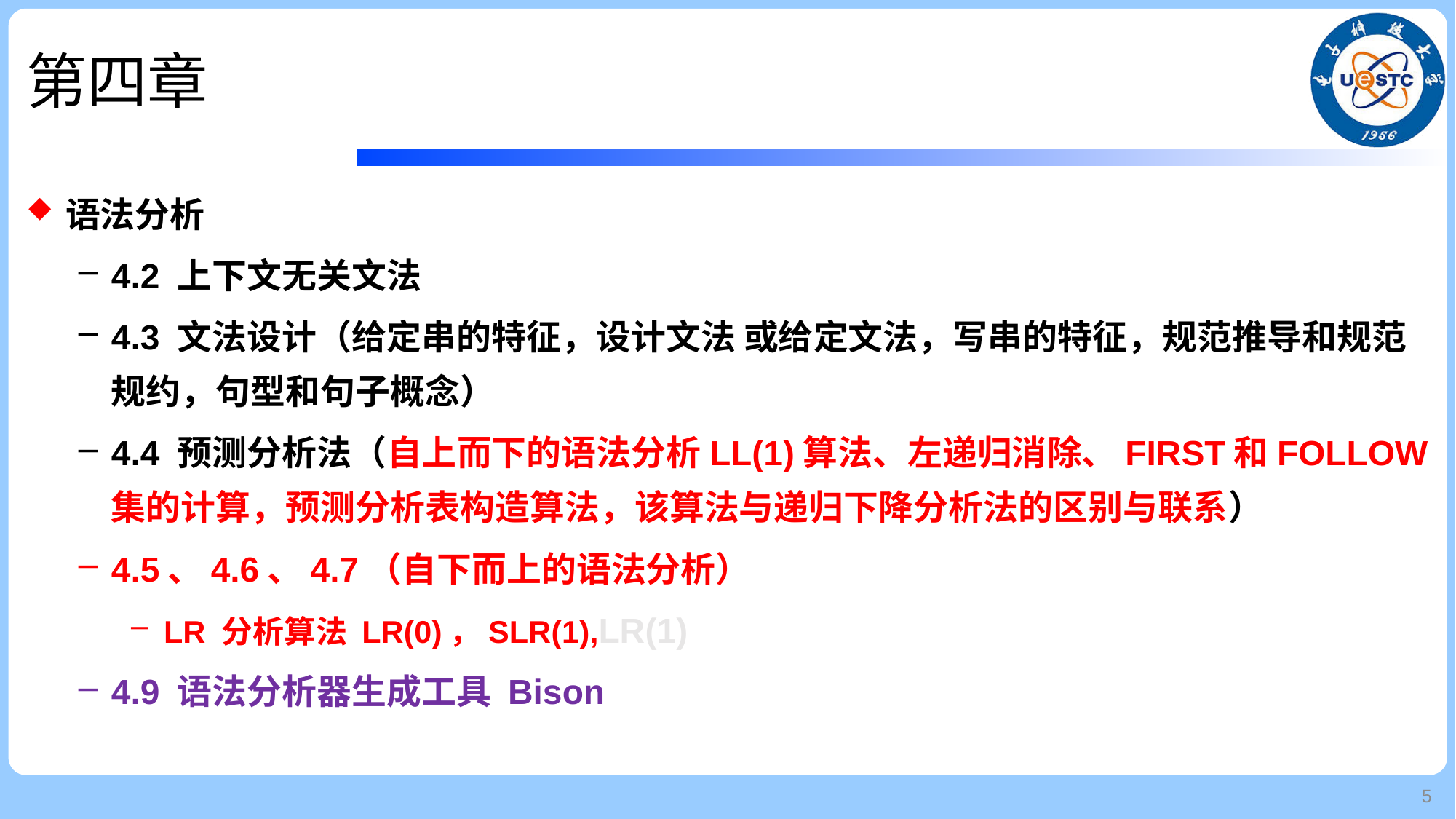

# 第四章
语法分析
4.2 上下文无关文法
4.3 文法设计（给定串的特征，设计文法 或给定文法，写串的特征，规范推导和规范规约，句型和句子概念）
4.4 预测分析法（自上而下的语法分析LL(1)算法、左递归消除、FIRST和FOLLOW集的计算，预测分析表构造算法，该算法与递归下降分析法的区别与联系）
4.5、4.6、4.7（自下而上的语法分析）
LR 分析算法 LR(0)，SLR(1),LR(1)
4.9 语法分析器生成工具 Bison

5